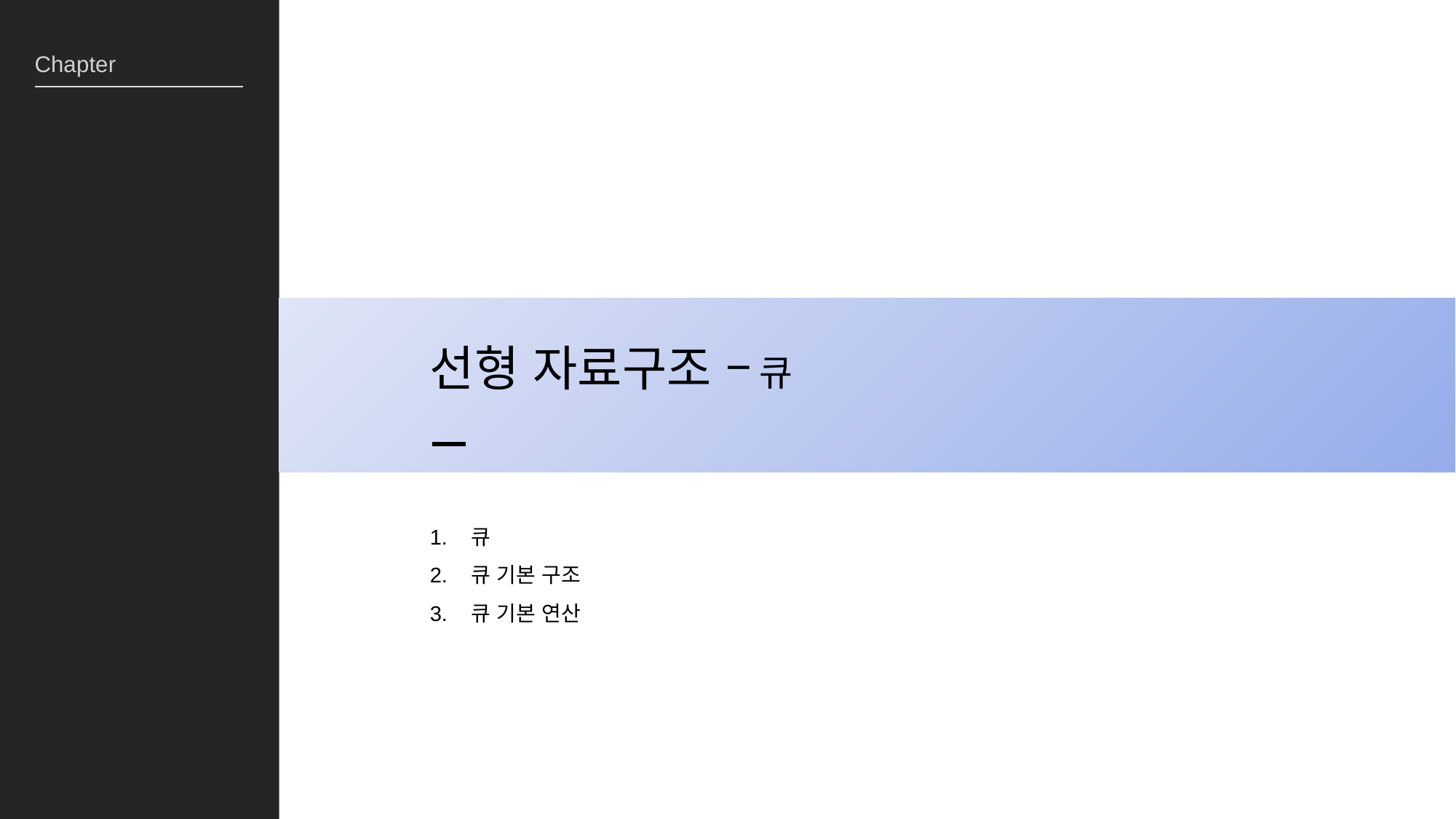

선형 자료구조 – 큐
큐
큐 기본 구조
큐 기본 연산